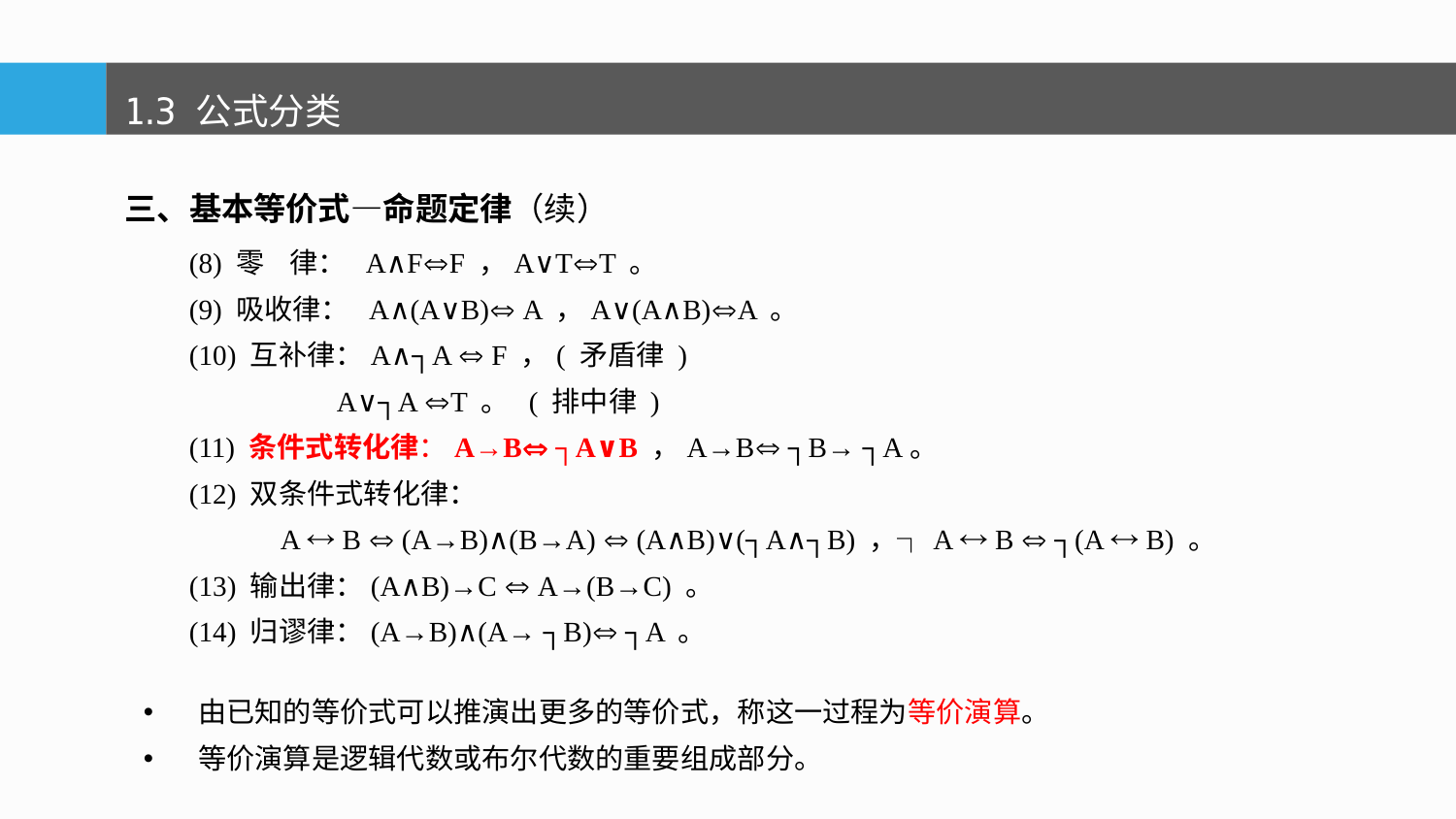

1.3 公式分类

三、基本等价式—命题定律（续）
(8) 零    律：  A∧F⇔F ，A∨T⇔T 。
(9) 吸收律：  A∧(A∨B)⇔ A ，A∨(A∧B)⇔A 。
(10) 互补律：A∧┐A ⇔ F ，( 矛盾律 )
                     A∨┐A ⇔T 。  ( 排中律 )
(11) 条件式转化律：A→B⇔ ┐A∨B ，A→B⇔ ┐B→ ┐A。
(12) 双条件式转化律：
             A ↔ B ⇔ (A→B)∧(B→A) ⇔ (A∧B)∨(┐A∧┐B) ，┐A ↔ B ⇔ ┐(A ↔ B) 。
(13) 输出律：(A∧B)→C ⇔ A→(B→C) 。
(14) 归谬律：(A→B)∧(A→ ┐B)⇔ ┐A 。

由已知的等价式可以推演出更多的等价式，称这一过程为等价演算。
等价演算是逻辑代数或布尔代数的重要组成部分。